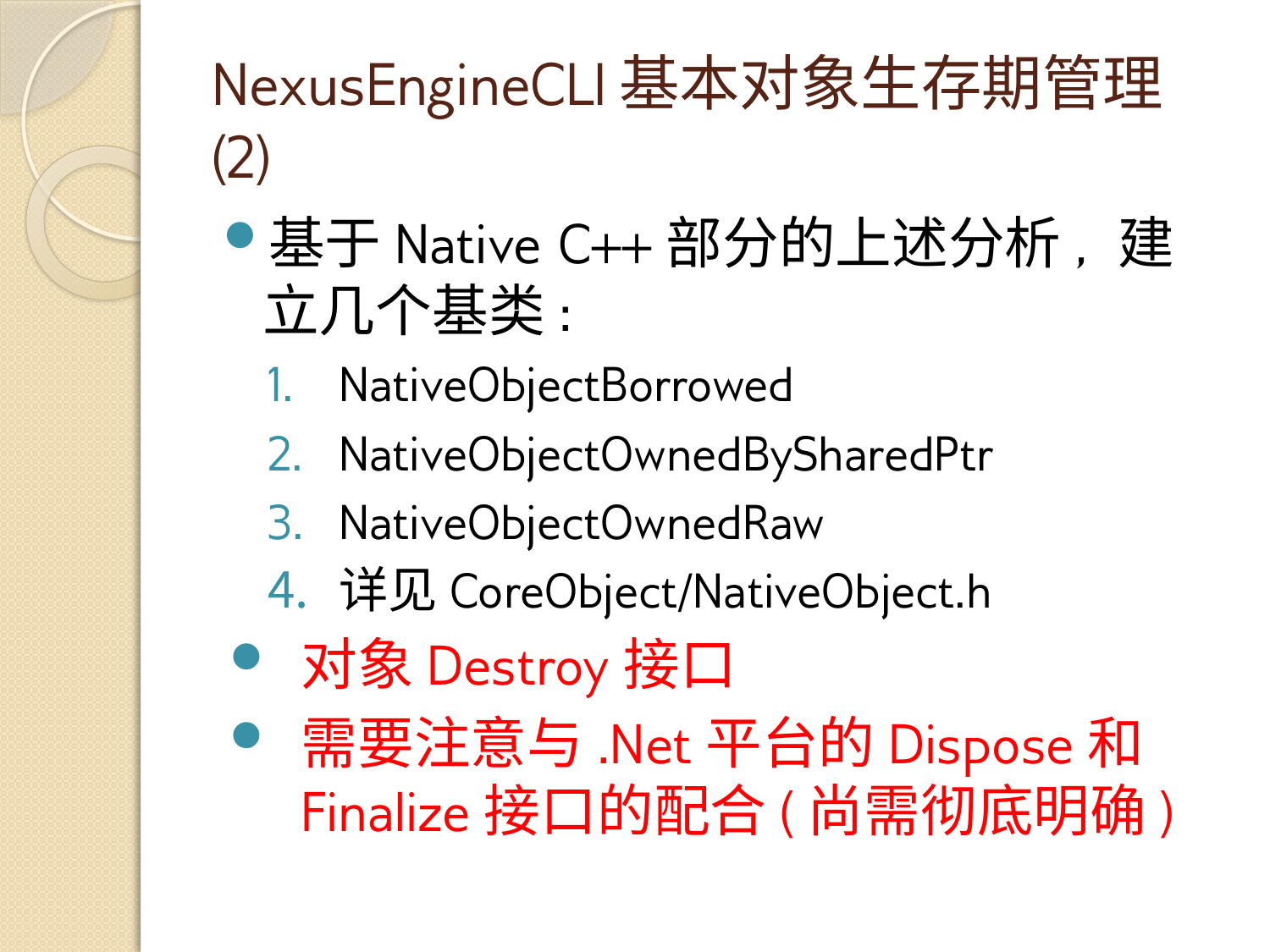

# NexusEngineCLI基本对象生存期管理(2)
基于Native C++部分的上述分析, 建立几个基类:
NativeObjectBorrowed
NativeObjectOwnedBySharedPtr
NativeObjectOwnedRaw
详见CoreObject/NativeObject.h
对象Destroy接口
需要注意与.Net平台的Dispose和Finalize接口的配合(尚需彻底明确)